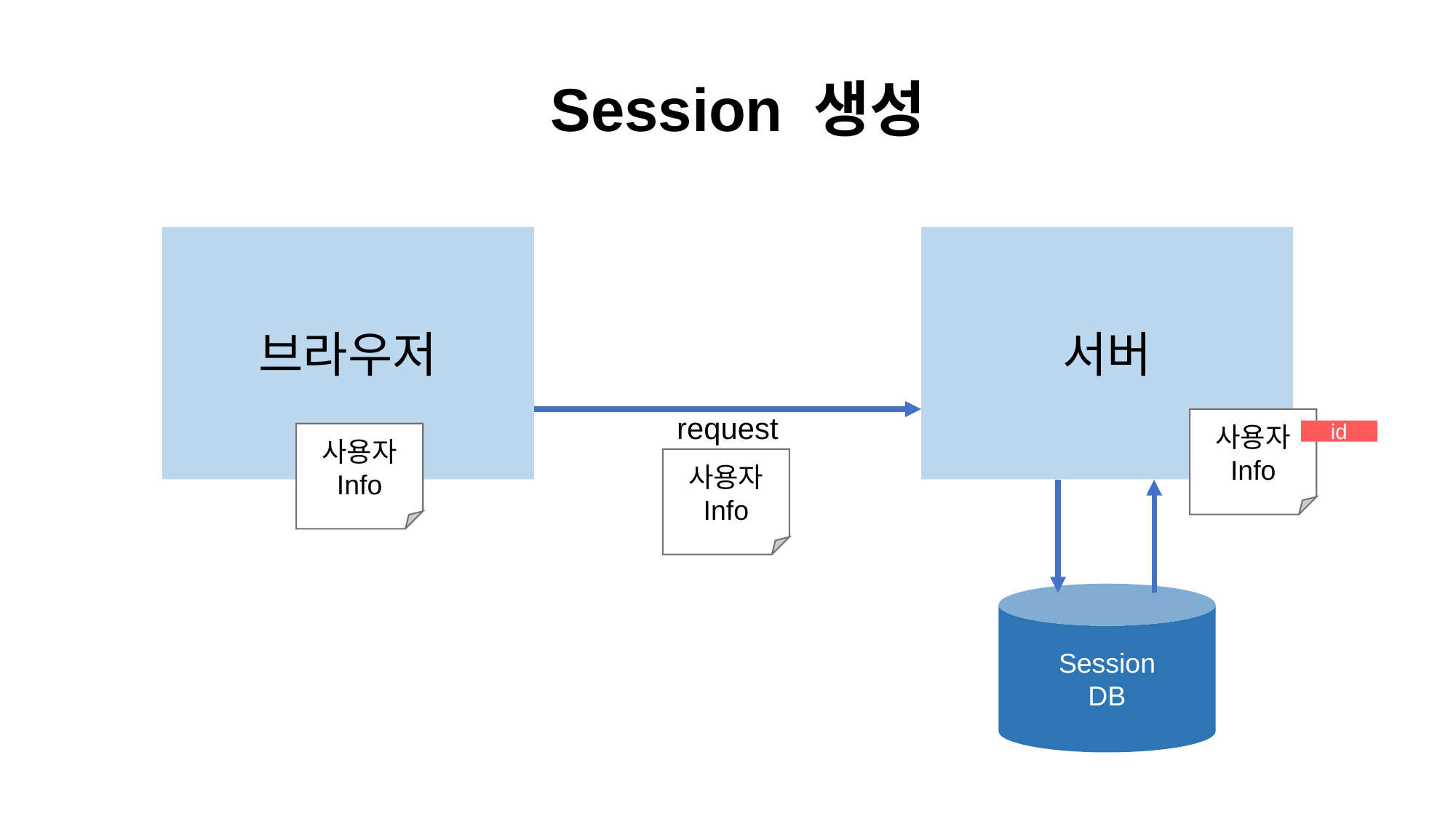

# Session 생성
브라우저
서버
사용자
Info
request
id
사용자
Info
사용자
Info
Session
DB